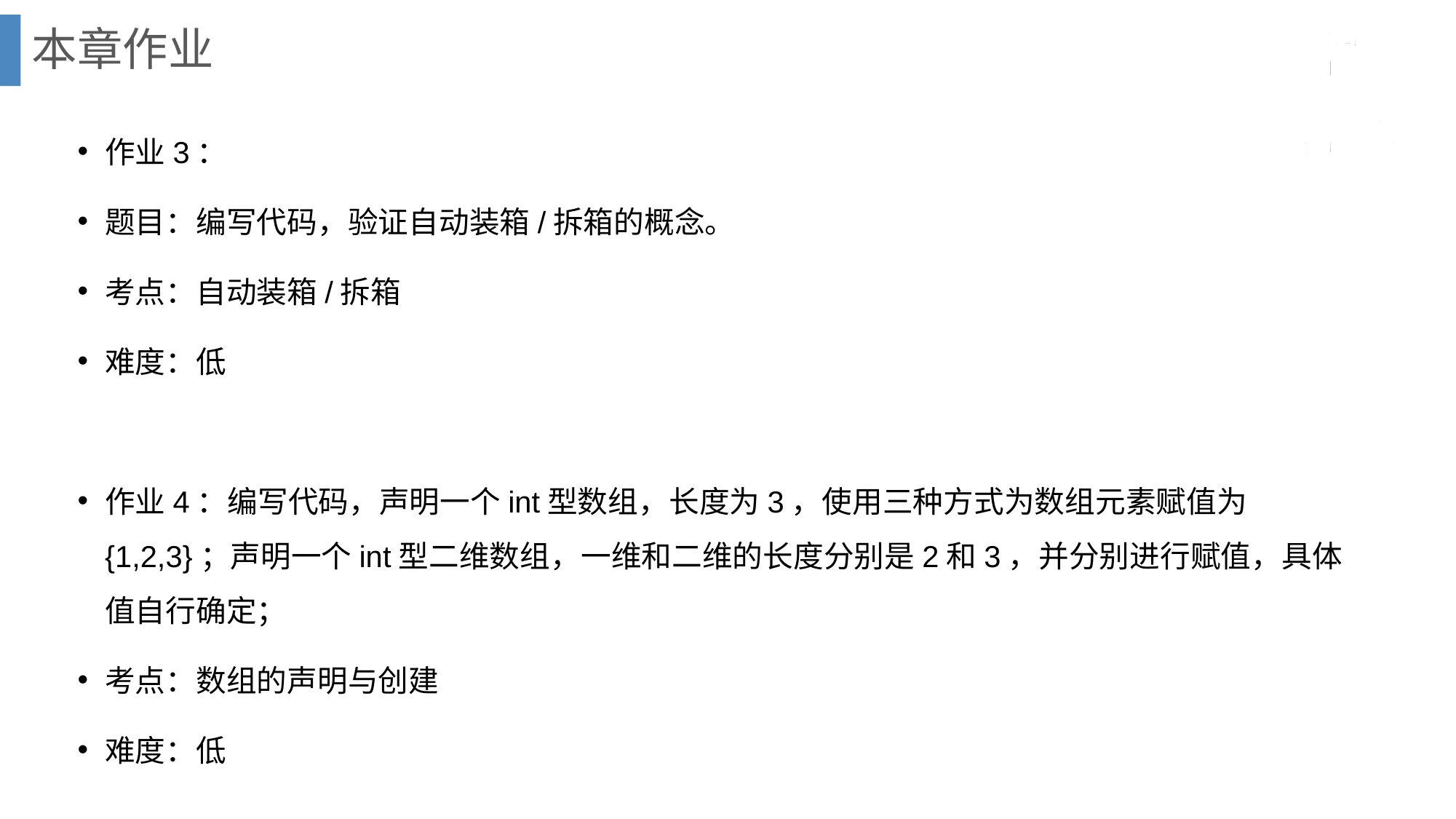

# 本章作业
作业3：
题目：编写代码，验证自动装箱/拆箱的概念。
考点：自动装箱/拆箱
难度：低

作业4：编写代码，声明一个int型数组，长度为3，使用三种方式为数组元素赋值为{1,2,3}；声明一个int型二维数组，一维和二维的长度分别是2和3，并分别进行赋值，具体值自行确定；
考点：数组的声明与创建
难度：低